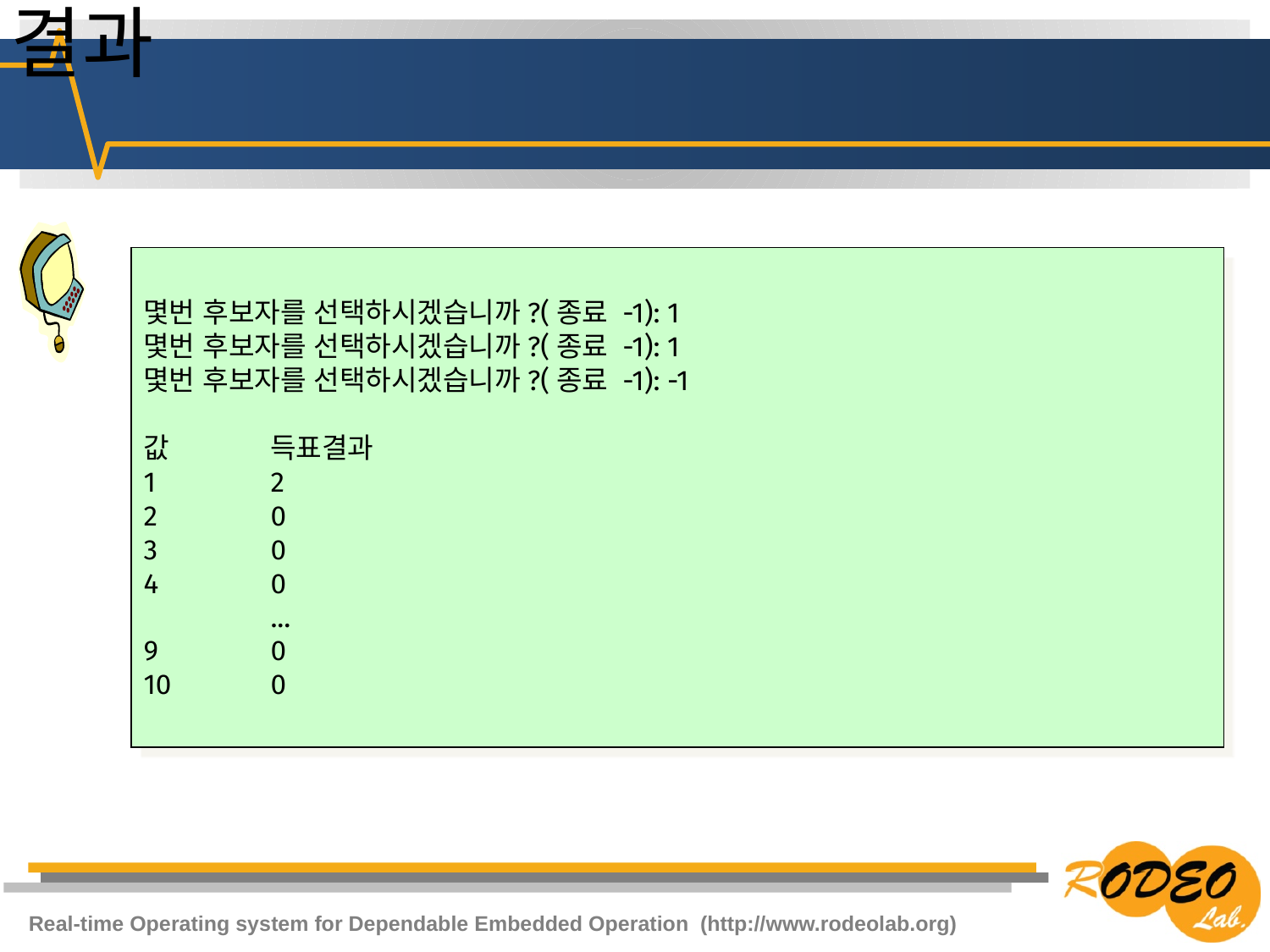

# 실행 결과

몇번 후보자를 선택하시겠습니까?(종료 -1): 1
몇번 후보자를 선택하시겠습니까?(종료 -1): 1
몇번 후보자를 선택하시겠습니까?(종료 -1): -1

값 	득표결과
1	2
2 	0
3 	0
4	0
	...
9 	0
10 	0